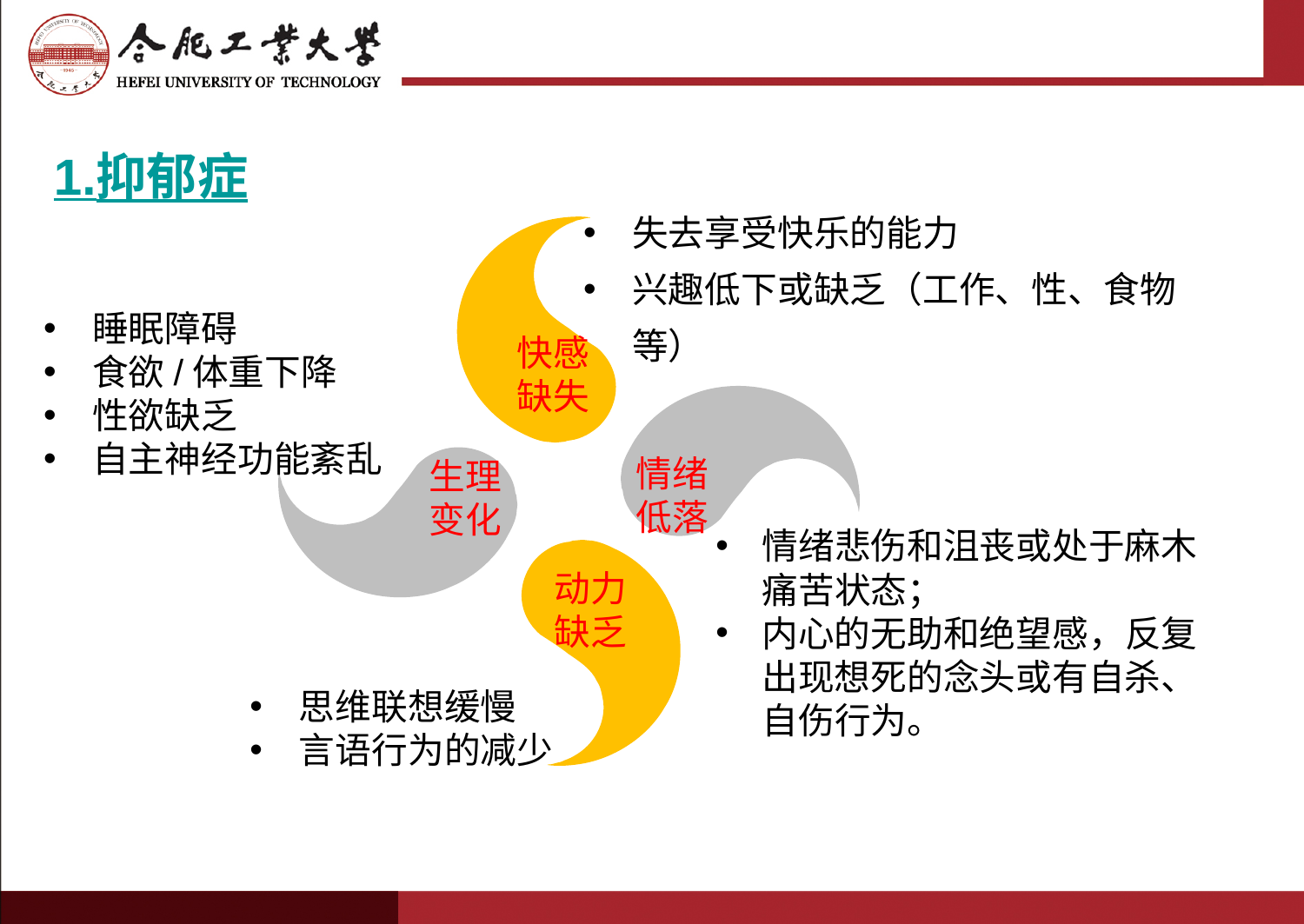

# 1.抑郁症
失去享受快乐的能力
兴趣低下或缺乏（工作、性、食物等）
快感
缺失
睡眠障碍
食欲/体重下降
性欲缺乏
自主神经功能紊乱
情绪
低落
生理
变化
情绪悲伤和沮丧或处于麻木痛苦状态；
内心的无助和绝望感，反复出现想死的念头或有自杀、自伤行为。
动力缺乏
思维联想缓慢
言语行为的减少